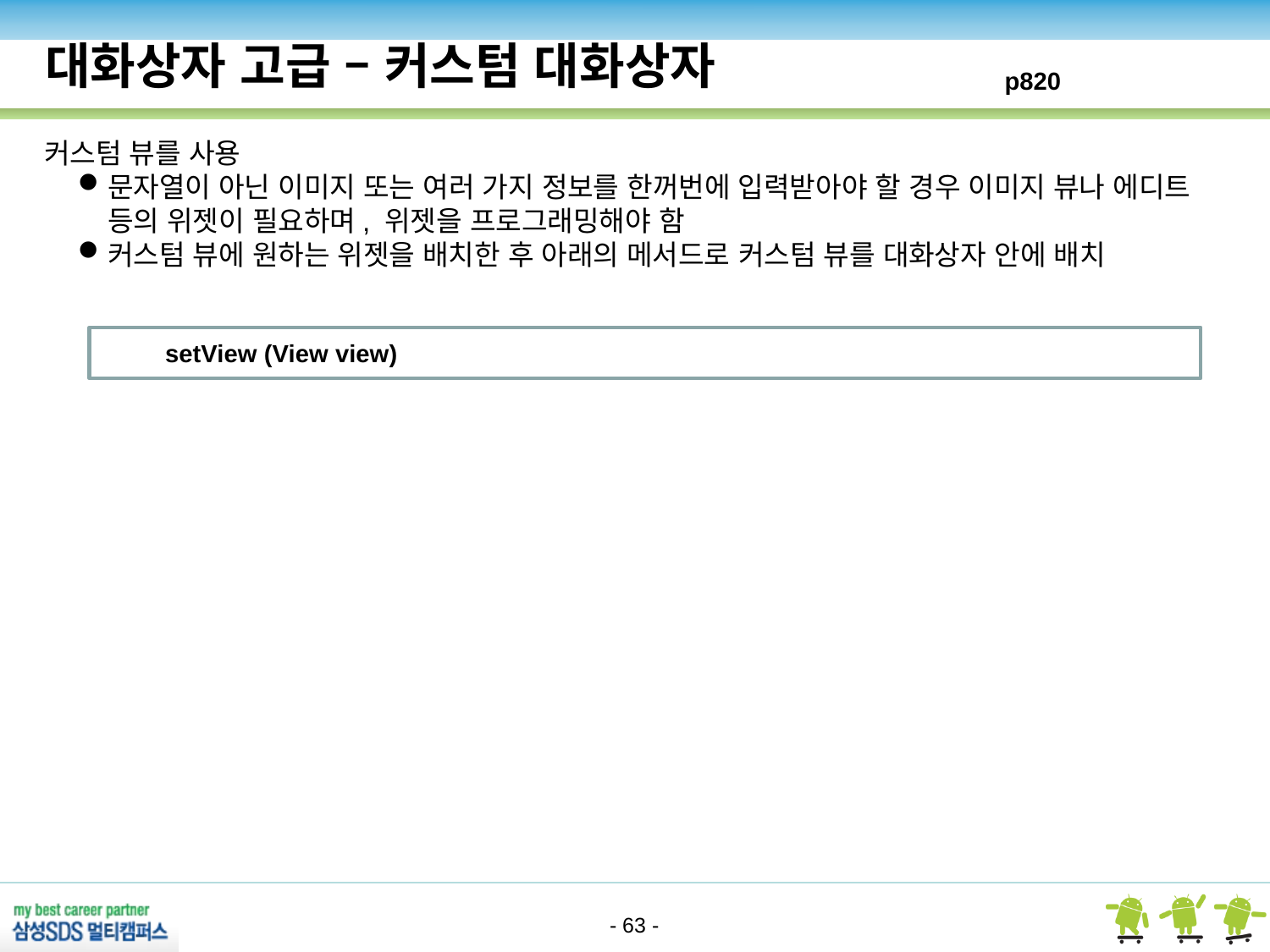

대화상자 고급 – 커스텀 대화상자
p820
커스텀 뷰를 사용
문자열이 아닌 이미지 또는 여러 가지 정보를 한꺼번에 입력받아야 할 경우 이미지 뷰나 에디트 등의 위젯이 필요하며, 위젯을 프로그래밍해야 함
커스텀 뷰에 원하는 위젯을 배치한 후 아래의 메서드로 커스텀 뷰를 대화상자 안에 배치
setView (View view)
- 63 -